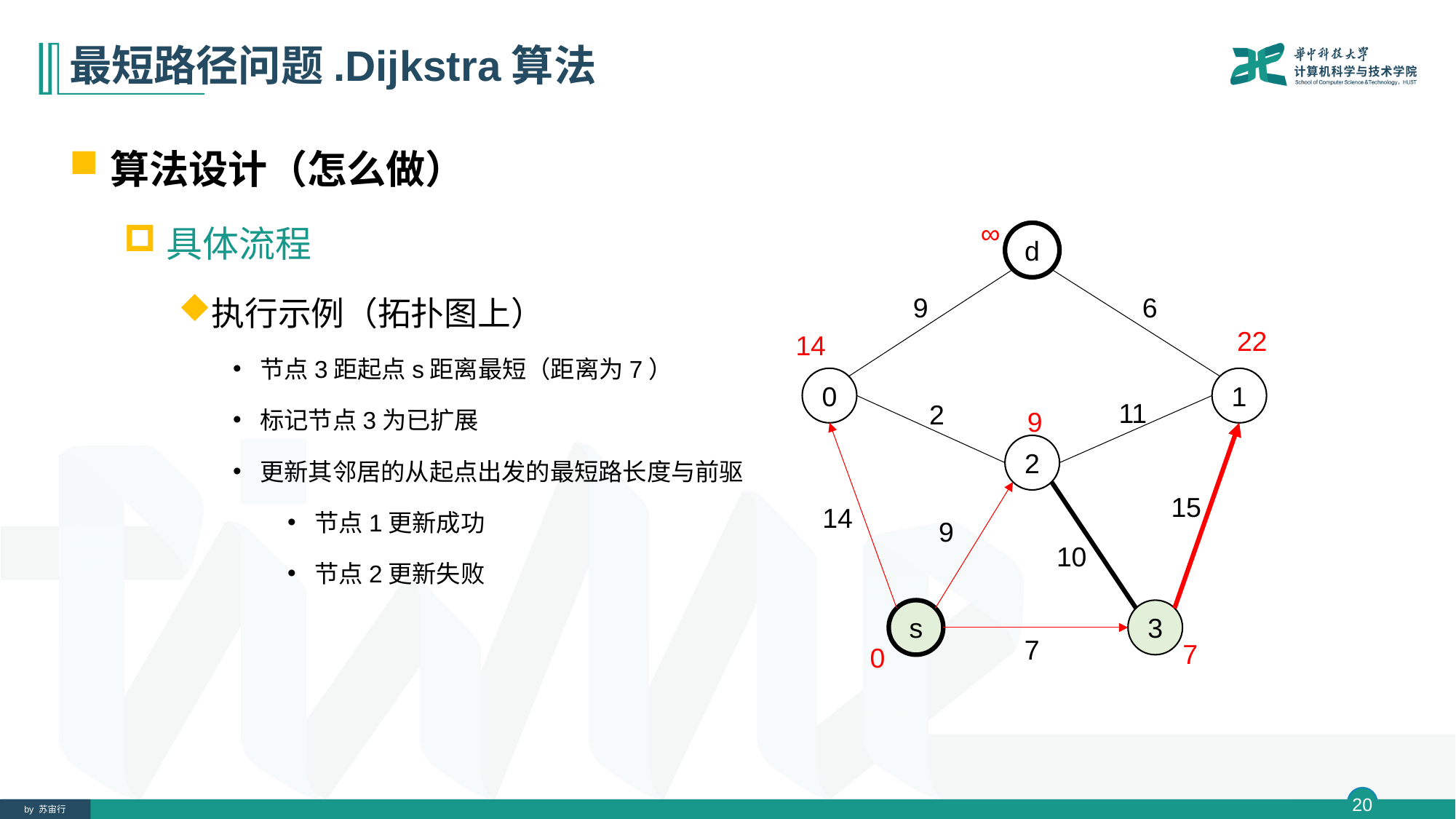

# 最短路径问题.Dijkstra算法
算法设计（怎么做）
具体流程
执行示例（拓扑图上）
节点3距起点s距离最短（距离为7）
标记节点3为已扩展
更新其邻居的从起点出发的最短路长度与前驱
节点1更新成功
节点2更新失败
∞
d
9
6
22
14
0
1
11
2
9
2
15
14
9
10
s
3
7
7
0